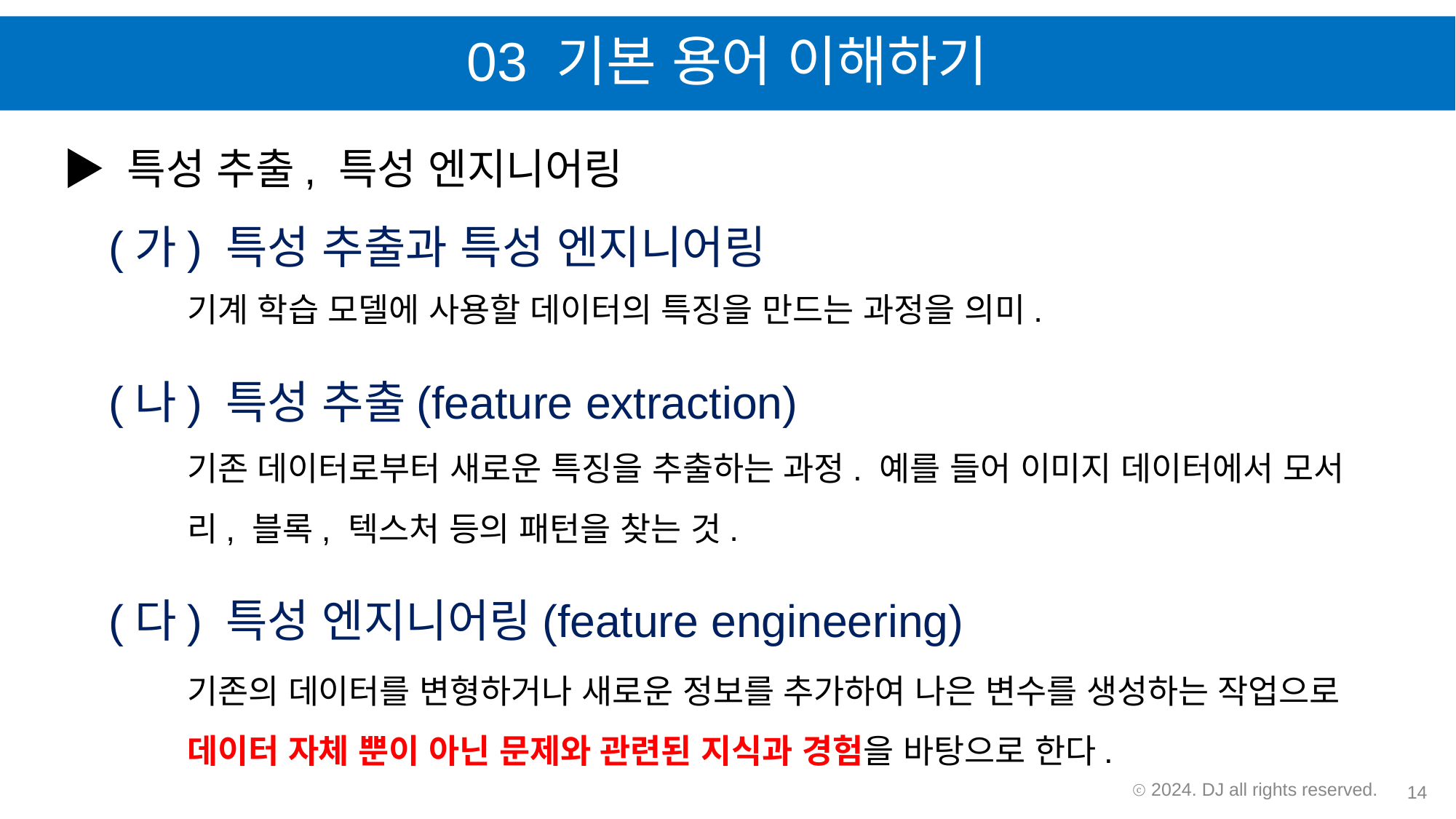

# 03 기본 용어 이해하기
▶ 특성 추출, 특성 엔지니어링
(가) 특성 추출과 특성 엔지니어링
기계 학습 모델에 사용할 데이터의 특징을 만드는 과정을 의미.
(나) 특성 추출(feature extraction)
기존 데이터로부터 새로운 특징을 추출하는 과정. 예를 들어 이미지 데이터에서 모서리, 블록, 텍스처 등의 패턴을 찾는 것.
(다) 특성 엔지니어링(feature engineering)
기존의 데이터를 변형하거나 새로운 정보를 추가하여 나은 변수를 생성하는 작업으로 데이터 자체 뿐이 아닌 문제와 관련된 지식과 경험을 바탕으로 한다.
ⓒ 2024. DJ all rights reserved.
14